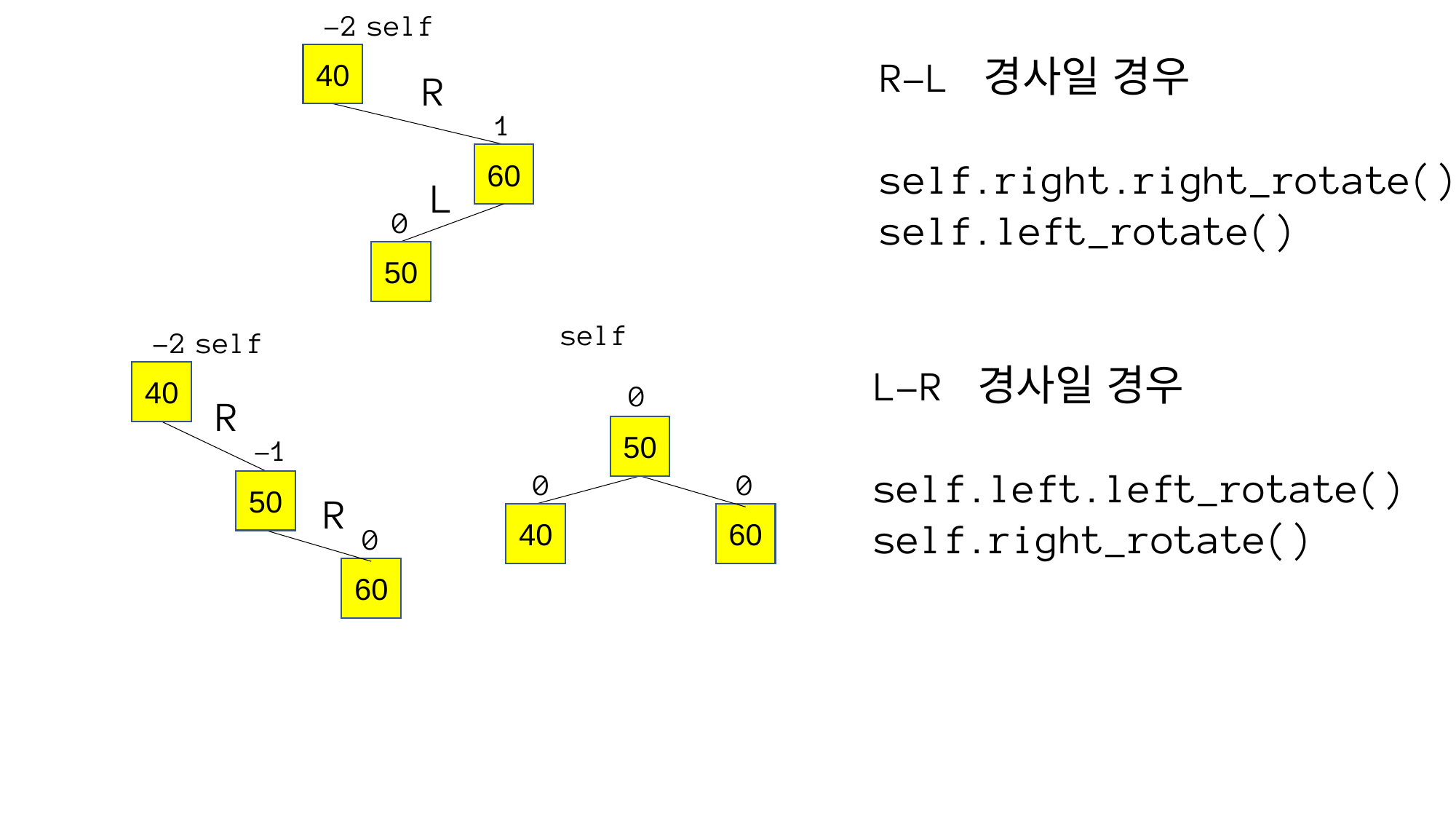

-2
self
R-L 경사일 경우

self.right.right_rotate()
self.left_rotate()
40
R
1
60
L
0
50
self
-2
self
L-R 경사일 경우

self.left.left_rotate()
self.right_rotate()
40
0
R
50
-1
0
0
50
R
40
60
0
60